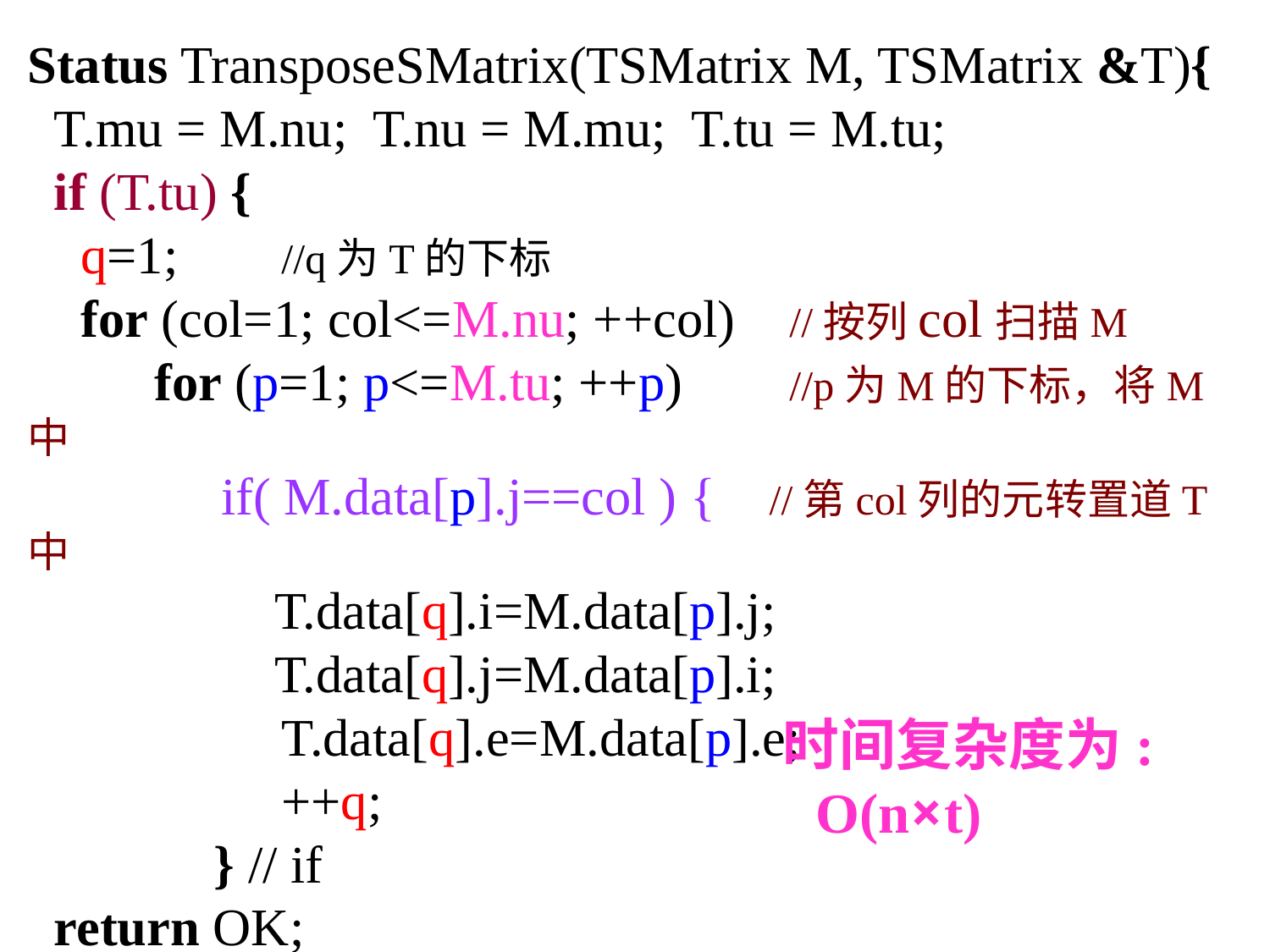

Status TransposeSMatrix(TSMatrix M, TSMatrix &T){
  T.mu = M.nu;  T.nu = M.mu;  T.tu = M.tu;
  if (T.tu) {
    q=1;	//q为T的下标
    for (col=1; col<=M.nu; ++col) 	//按列col扫描M
	for (p=1; p<=M.tu; ++p)  	//p为M的下标，将M中
	     if( M.data[p].j==col ) {    //第col列的元转置道T中
	         T.data[q].i=M.data[p].j;
	         T.data[q].j=M.data[p].i;
		T.data[q].e=M.data[p].e;
		++q;
              } // if
  return OK;
} //TransposeSMatrix
   时间复杂度为:
      O(n×t)